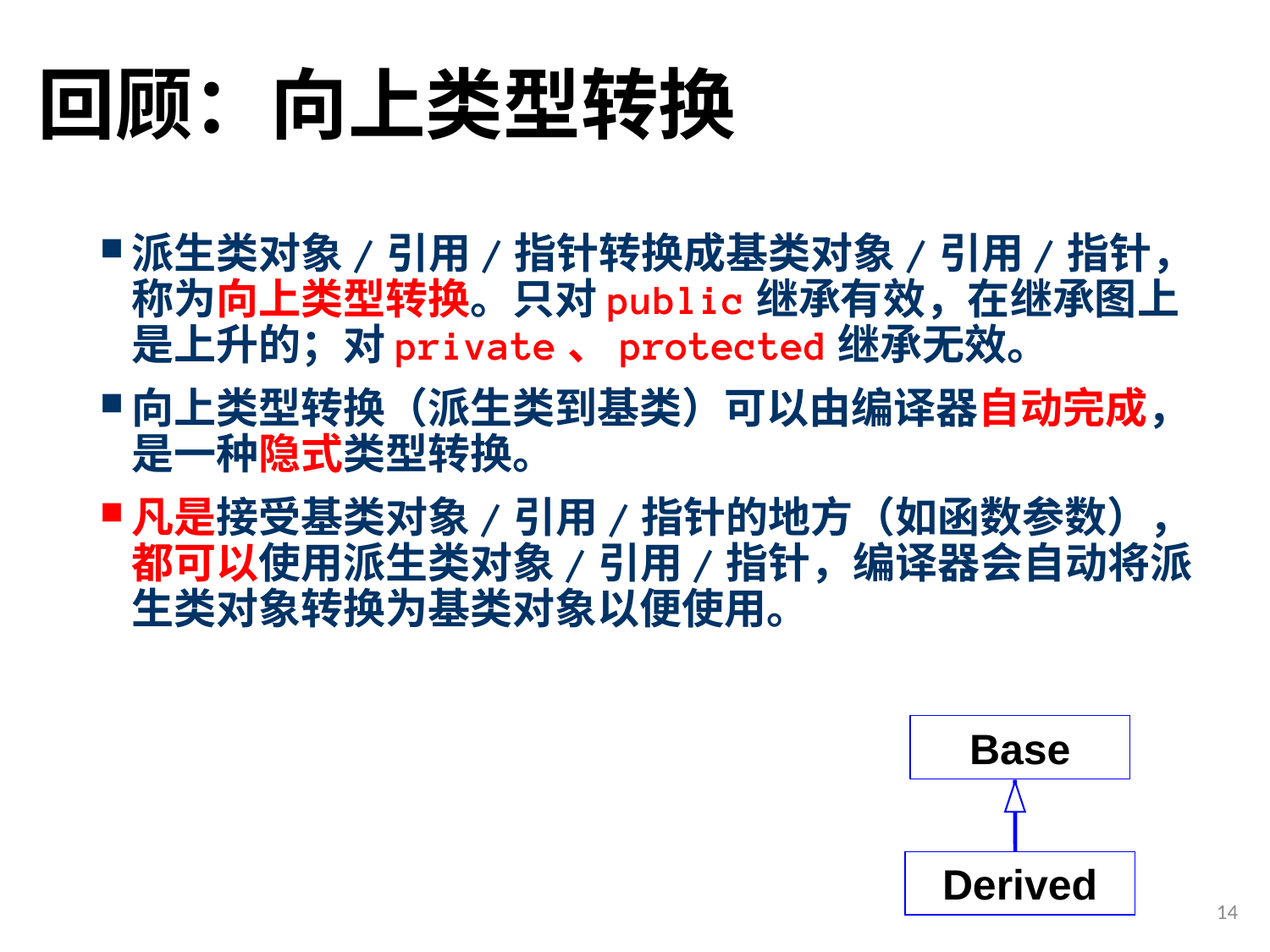

# 回顾：向上类型转换
派生类对象/引用/指针转换成基类对象/引用/指针，称为向上类型转换。只对public继承有效，在继承图上是上升的；对private、protected继承无效。
向上类型转换（派生类到基类）可以由编译器自动完成，是一种隐式类型转换。
凡是接受基类对象/引用/指针的地方（如函数参数），都可以使用派生类对象/引用/指针，编译器会自动将派生类对象转换为基类对象以便使用。

Base

Derived
14